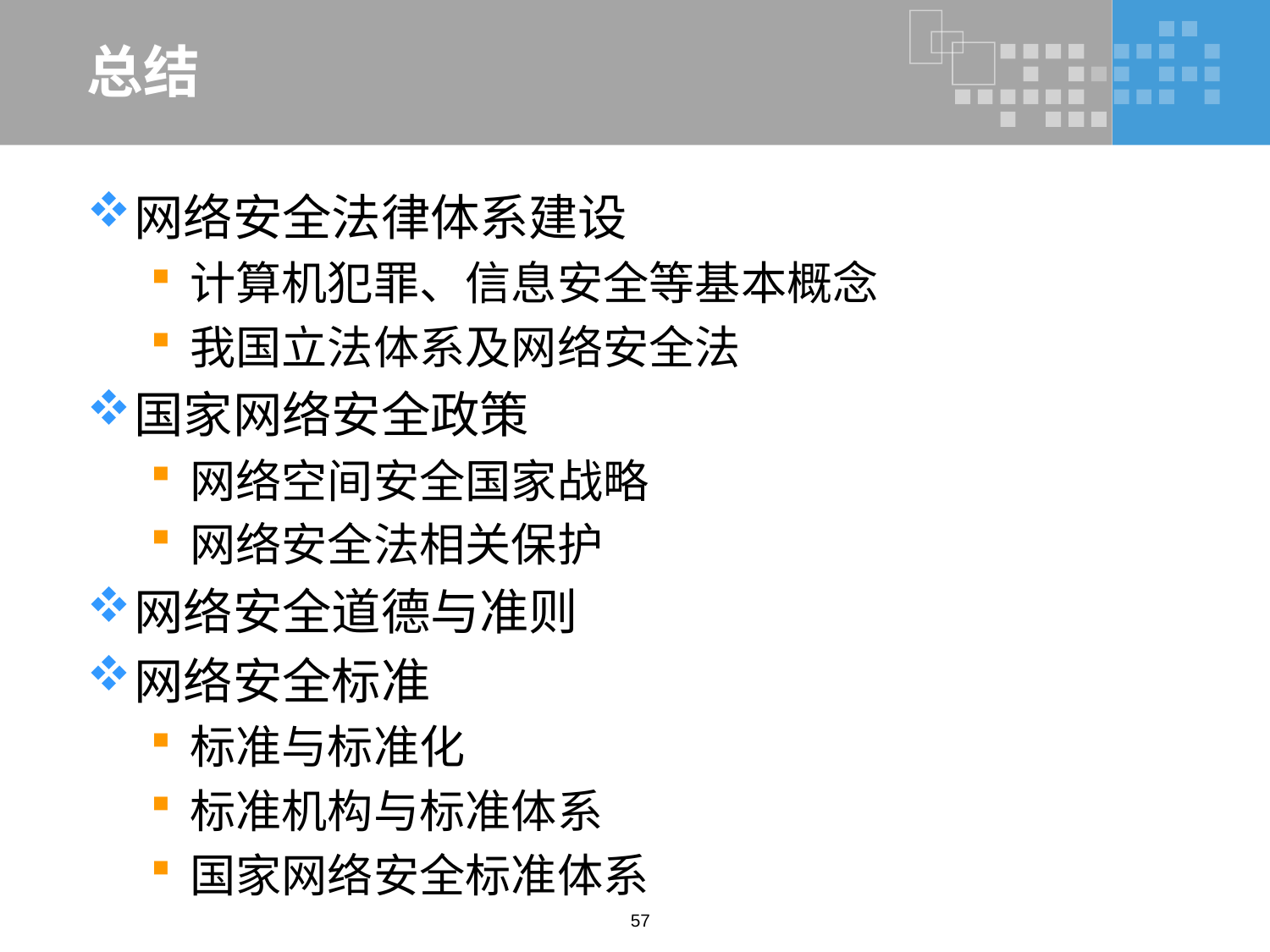

# 总结
网络安全法律体系建设
计算机犯罪、信息安全等基本概念
我国立法体系及网络安全法
国家网络安全政策
网络空间安全国家战略
网络安全法相关保护
网络安全道德与准则
网络安全标准
标准与标准化
标准机构与标准体系
国家网络安全标准体系

57